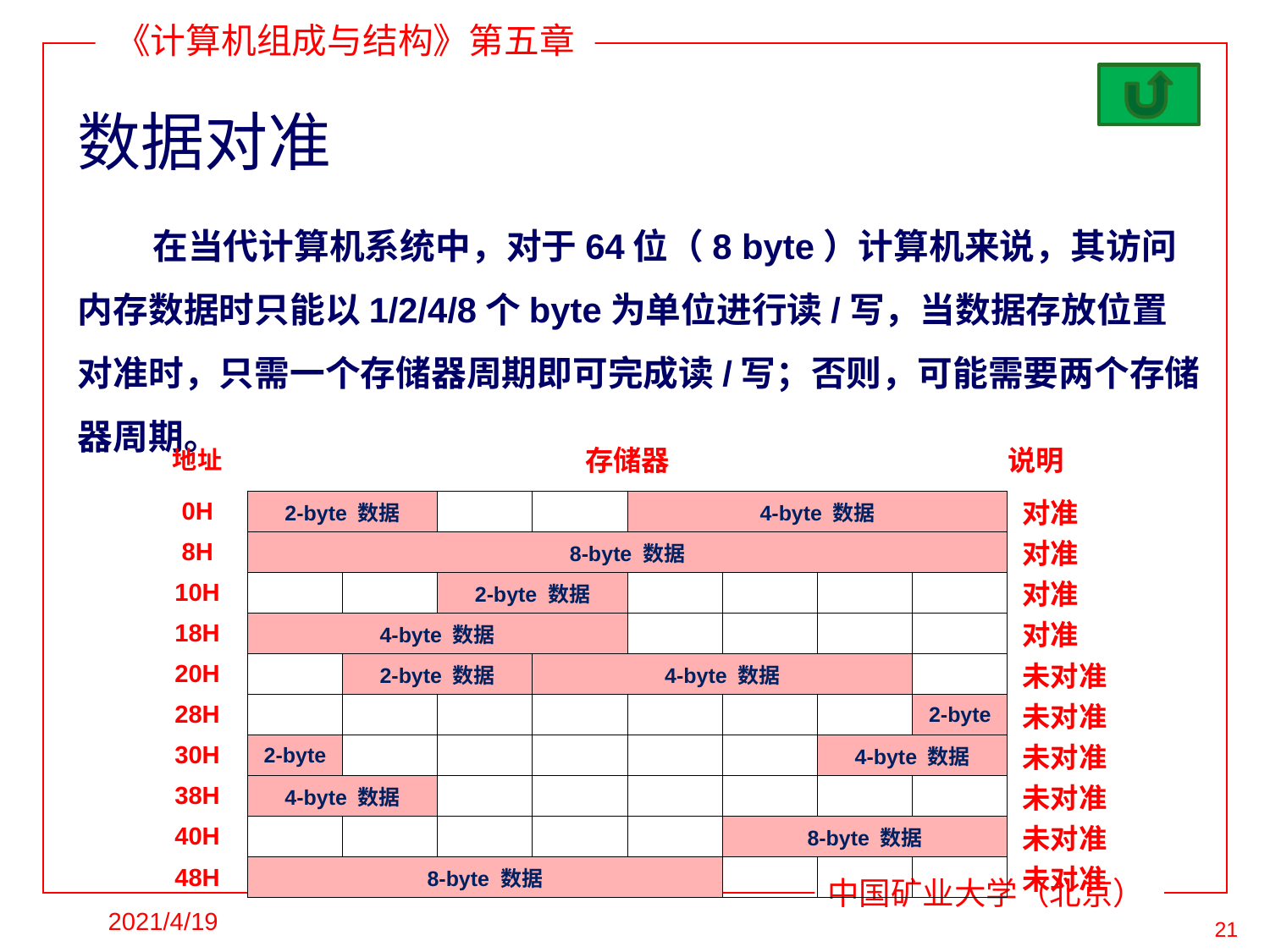

# 数据对准
在当代计算机系统中，对于64位（8 byte）计算机来说，其访问内存数据时只能以1/2/4/8个byte为单位进行读/写，当数据存放位置对准时，只需一个存储器周期即可完成读/写；否则，可能需要两个存储器周期。
| 地址 | 存储器 |  |  |  |  |  |  |  | 说明 |
| --- | --- | --- | --- | --- | --- | --- | --- | --- | --- |
| 0H | 2-byte 数据 |  |  |  | 4-byte 数据 |  |  |  | 对准 |
| 8H | 8-byte 数据 |  |  |  |  |  |  |  | 对准 |
| 10H |  |  | 2-byte 数据 |  |  |  |  |  | 对准 |
| 18H | 4-byte 数据 |  |  |  |  |  |  |  | 对准 |
| 20H |  | 2-byte 数据 |  | 4-byte 数据 |  |  |  |  | 未对准 |
| 28H |  |  |  |  |  |  |  | 2-byte | 未对准 |
| 30H | 2-byte |  |  |  |  |  | 4-byte 数据 |  | 未对准 |
| 38H | 4-byte 数据 |  |  |  |  |  |  |  | 未对准 |
| 40H |  |  |  |  |  | 8-byte 数据 |  |  | 未对准 |
| 48H | 8-byte 数据 |  |  |  |  |  |  |  | 未对准 |
2021/4/19